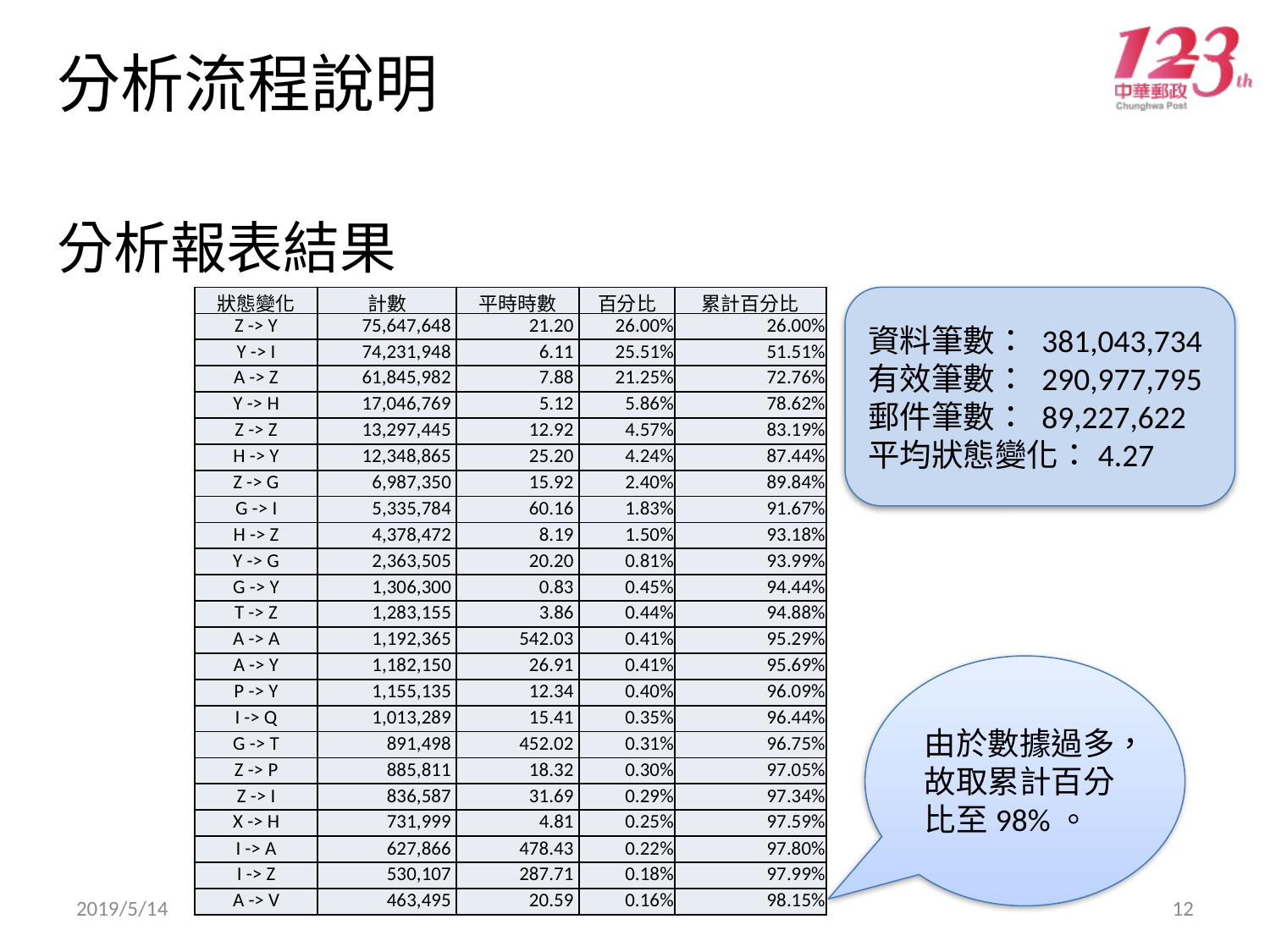

分析流程說明
分析報表結果
| 狀態變化 | 計數 | 平時時數 | 百分比 | 累計百分比 |
| --- | --- | --- | --- | --- |
| Z -> Y | 75,647,648 | 21.20 | 26.00% | 26.00% |
| Y -> I | 74,231,948 | 6.11 | 25.51% | 51.51% |
| A -> Z | 61,845,982 | 7.88 | 21.25% | 72.76% |
| Y -> H | 17,046,769 | 5.12 | 5.86% | 78.62% |
| Z -> Z | 13,297,445 | 12.92 | 4.57% | 83.19% |
| H -> Y | 12,348,865 | 25.20 | 4.24% | 87.44% |
| Z -> G | 6,987,350 | 15.92 | 2.40% | 89.84% |
| G -> I | 5,335,784 | 60.16 | 1.83% | 91.67% |
| H -> Z | 4,378,472 | 8.19 | 1.50% | 93.18% |
| Y -> G | 2,363,505 | 20.20 | 0.81% | 93.99% |
| G -> Y | 1,306,300 | 0.83 | 0.45% | 94.44% |
| T -> Z | 1,283,155 | 3.86 | 0.44% | 94.88% |
| A -> A | 1,192,365 | 542.03 | 0.41% | 95.29% |
| A -> Y | 1,182,150 | 26.91 | 0.41% | 95.69% |
| P -> Y | 1,155,135 | 12.34 | 0.40% | 96.09% |
| I -> Q | 1,013,289 | 15.41 | 0.35% | 96.44% |
| G -> T | 891,498 | 452.02 | 0.31% | 96.75% |
| Z -> P | 885,811 | 18.32 | 0.30% | 97.05% |
| Z -> I | 836,587 | 31.69 | 0.29% | 97.34% |
| X -> H | 731,999 | 4.81 | 0.25% | 97.59% |
| I -> A | 627,866 | 478.43 | 0.22% | 97.80% |
| I -> Z | 530,107 | 287.71 | 0.18% | 97.99% |
| A -> V | 463,495 | 20.59 | 0.16% | 98.15% |
資料筆數： 381,043,734
有效筆數： 290,977,795
郵件筆數： 89,227,622
平均狀態變化：4.27
由於數據過多，故取累計百分比至98%。
2019/5/14
12